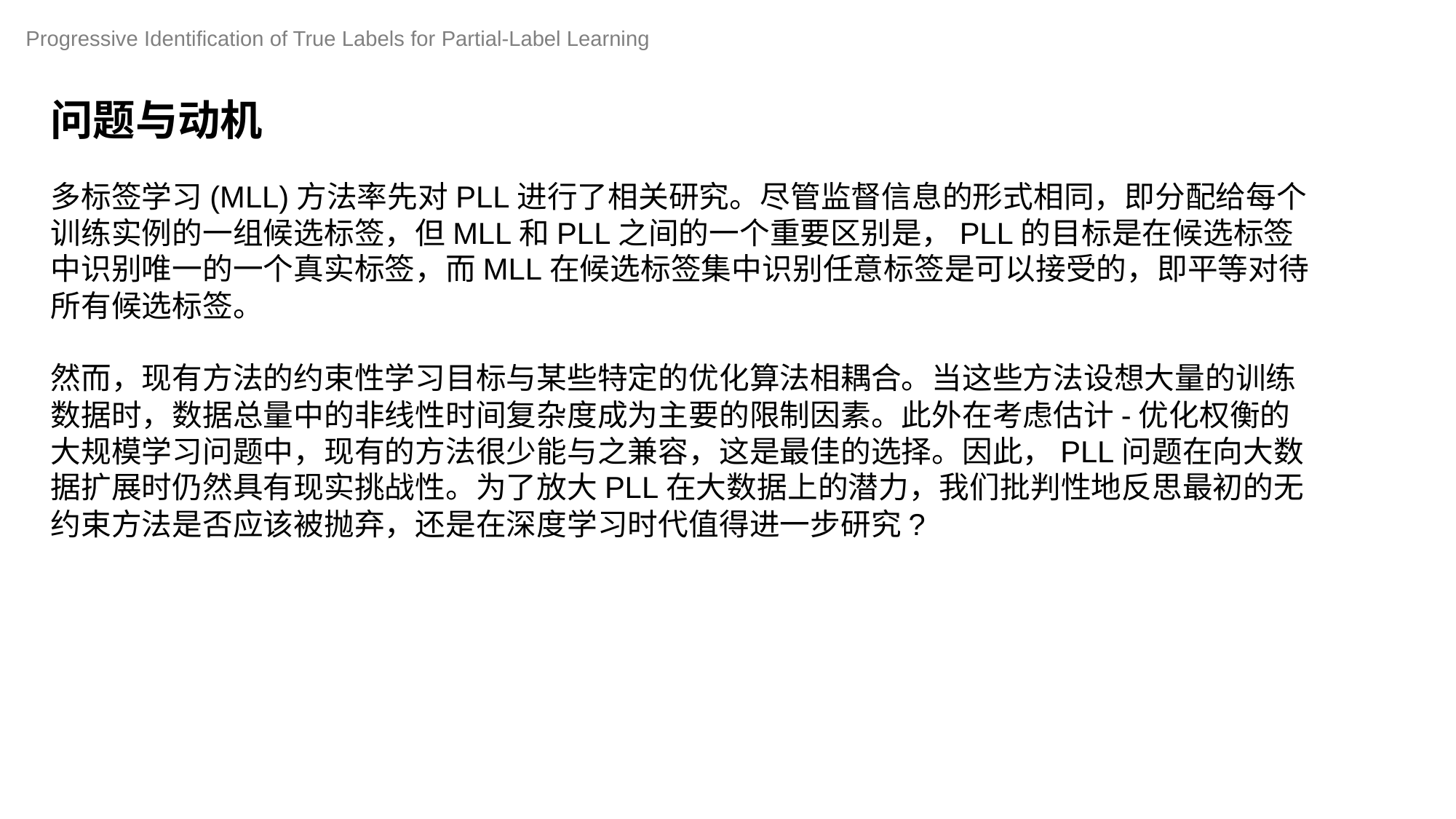

Progressive Identification of True Labels for Partial-Label Learning
问题与动机
多标签学习(MLL)方法率先对PLL进行了相关研究。尽管监督信息的形式相同，即分配给每个训练实例的一组候选标签，但MLL和PLL之间的一个重要区别是，PLL的目标是在候选标签中识别唯一的一个真实标签，而MLL在候选标签集中识别任意标签是可以接受的，即平等对待所有候选标签。

然而，现有方法的约束性学习目标与某些特定的优化算法相耦合。当这些方法设想大量的训练数据时，数据总量中的非线性时间复杂度成为主要的限制因素。此外在考虑估计-优化权衡的大规模学习问题中，现有的方法很少能与之兼容，这是最佳的选择。因此，PLL问题在向大数据扩展时仍然具有现实挑战性。为了放大PLL在大数据上的潜力，我们批判性地反思最初的无约束方法是否应该被抛弃，还是在深度学习时代值得进一步研究?